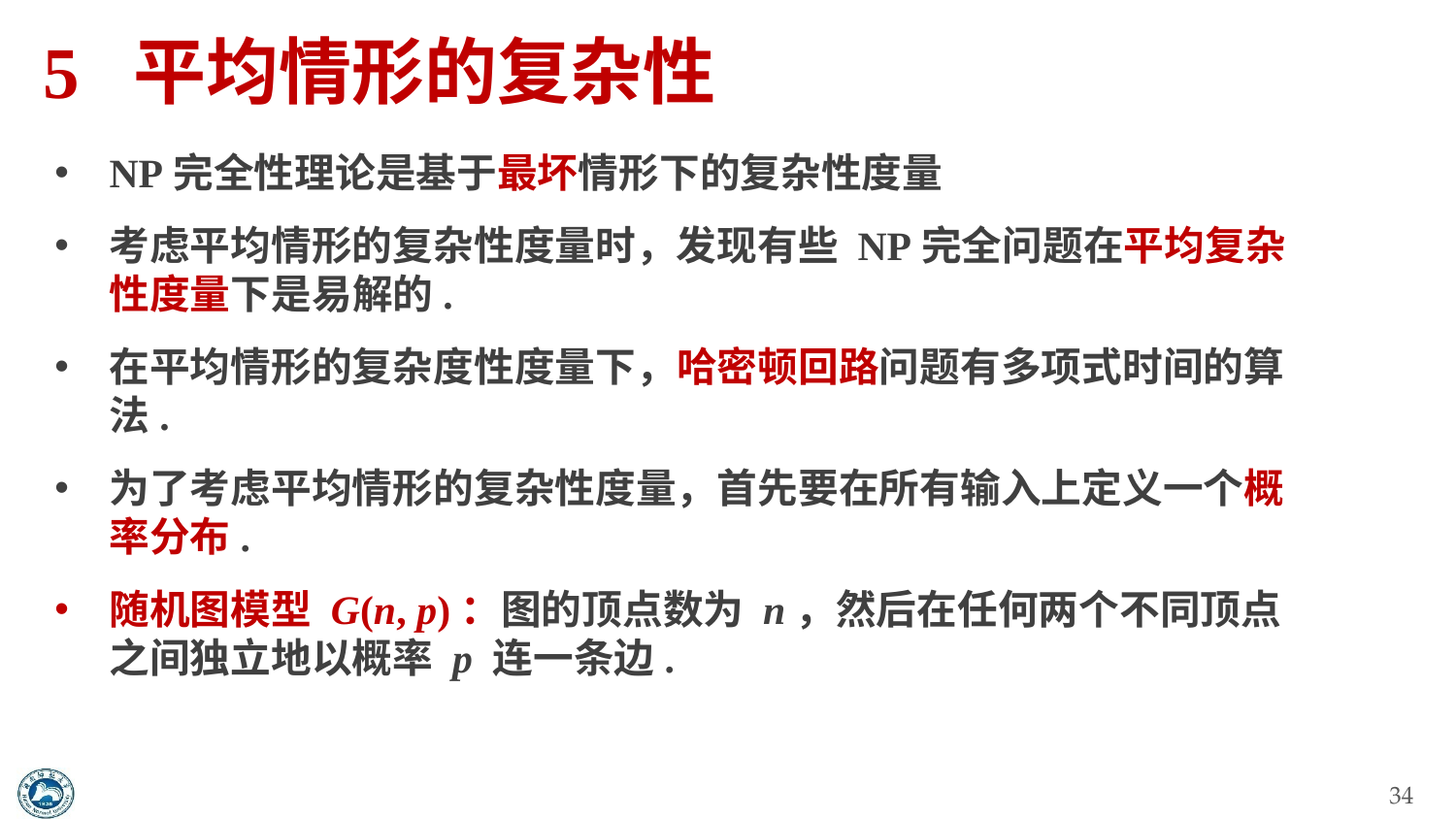

# 5  平均情形的复杂性
NP完全性理论是基于最坏情形下的复杂性度量
考虑平均情形的复杂性度量时，发现有些 NP完全问题在平均复杂性度量下是易解的.
在平均情形的复杂度性度量下，哈密顿回路问题有多项式时间的算法.
为了考虑平均情形的复杂性度量，首先要在所有输入上定义一个概率分布.
随机图模型 G(n, p)：图的顶点数为 n，然后在任何两个不同顶点之间独立地以概率 p 连一条边.
34